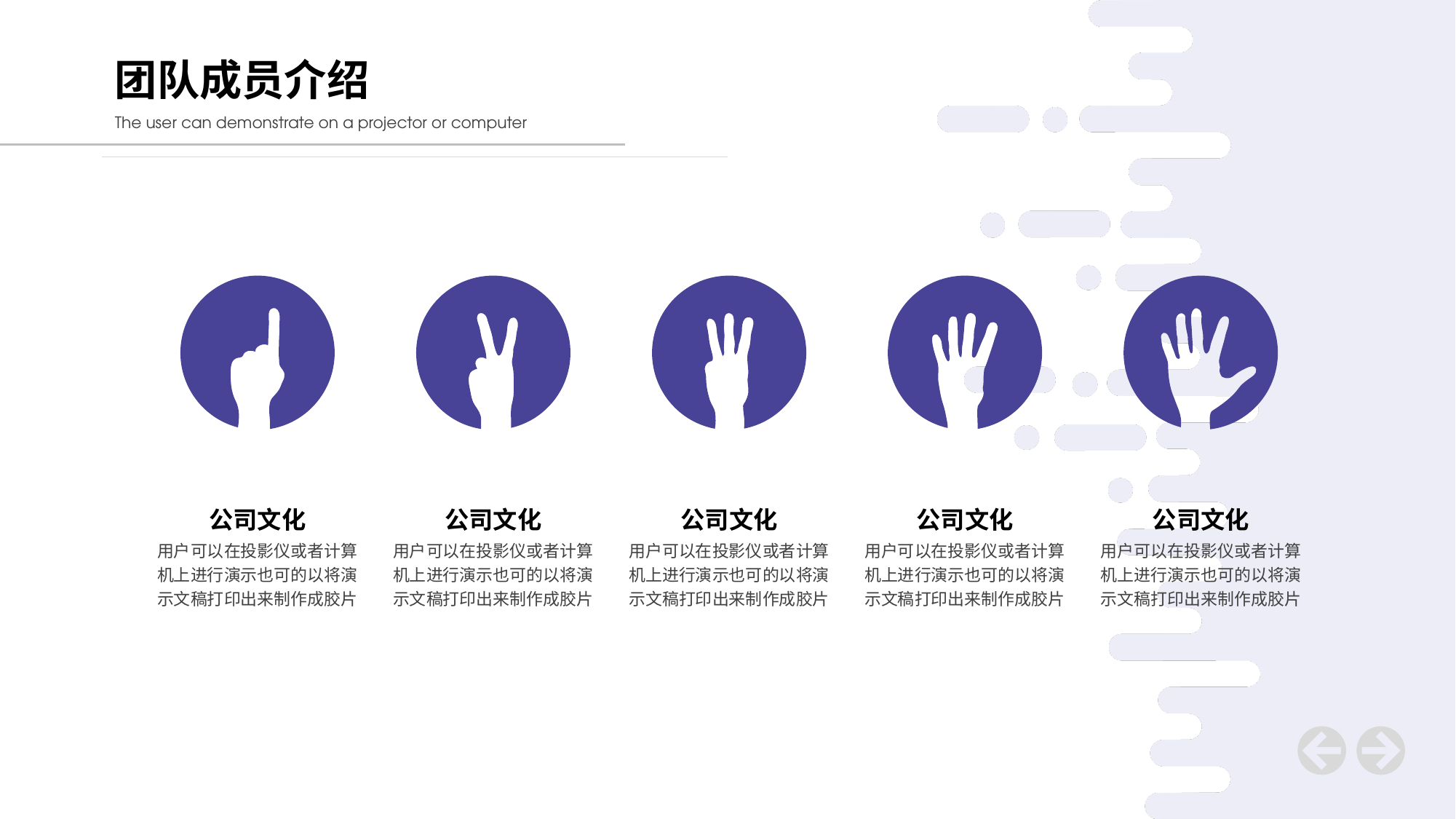

团队成员介绍
The user can demonstrate on a projector or computer

公司文化
用户可以在投影仪或者计算机上进行演示也可的以将演示文稿打印出来制作成胶片
公司文化
用户可以在投影仪或者计算机上进行演示也可的以将演示文稿打印出来制作成胶片
公司文化
用户可以在投影仪或者计算机上进行演示也可的以将演示文稿打印出来制作成胶片
公司文化
用户可以在投影仪或者计算机上进行演示也可的以将演示文稿打印出来制作成胶片
公司文化
用户可以在投影仪或者计算机上进行演示也可的以将演示文稿打印出来制作成胶片